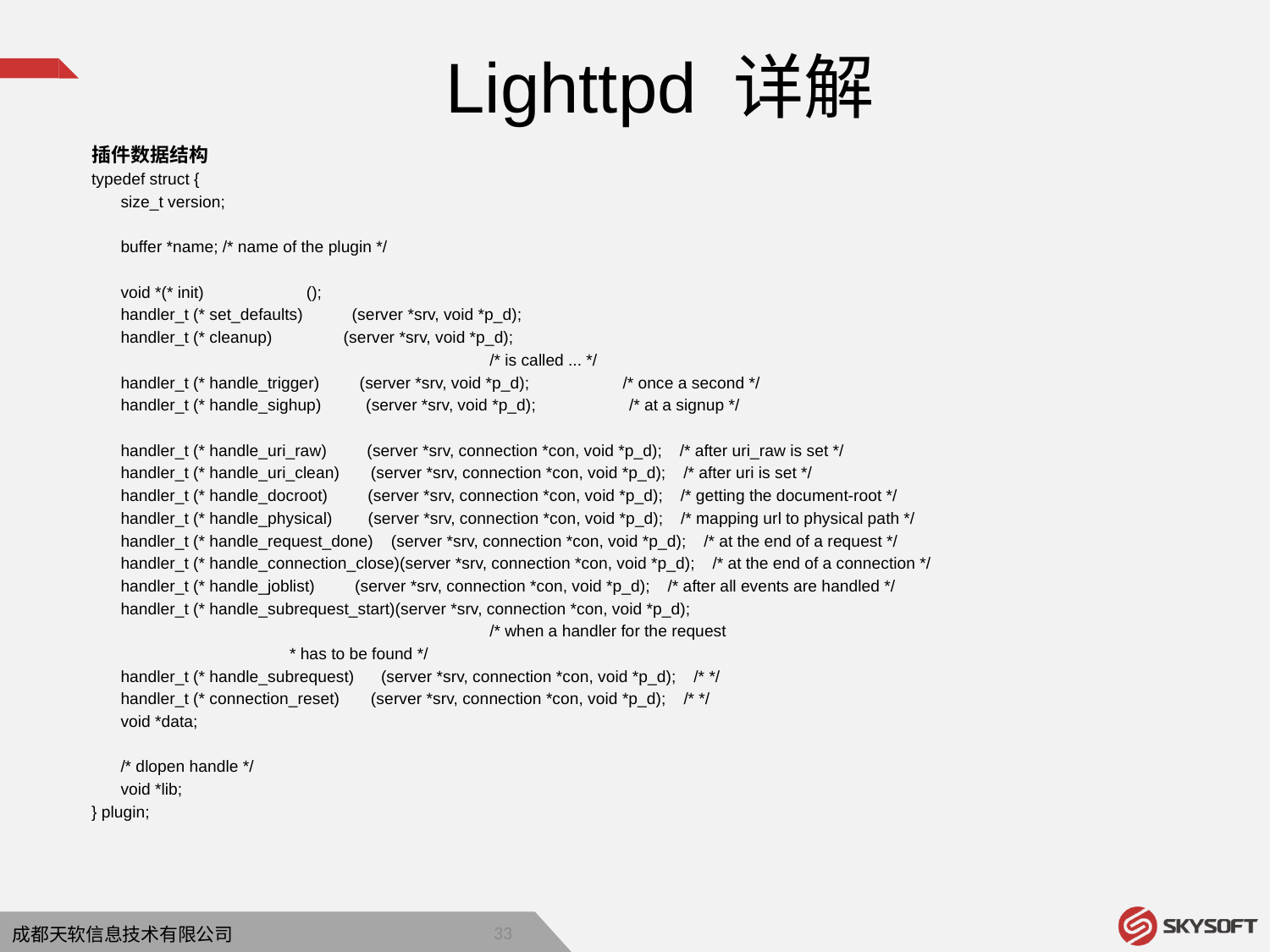

Lighttpd 详解

插件数据结构
typedef struct {
	size_t version;

	buffer *name; /* name of the plugin */

	void *(* init)                       ();
	handler_t (* set_defaults)           (server *srv, void *p_d);
	handler_t (* cleanup)                (server *srv, void *p_d);
	                                                                                   /* is called ... */
	handler_t (* handle_trigger)         (server *srv, void *p_d);                     /* once a second */
	handler_t (* handle_sighup)          (server *srv, void *p_d);                     /* at a signup */

	handler_t (* handle_uri_raw)         (server *srv, connection *con, void *p_d);    /* after uri_raw is set */
	handler_t (* handle_uri_clean)       (server *srv, connection *con, void *p_d);    /* after uri is set */
	handler_t (* handle_docroot)         (server *srv, connection *con, void *p_d);    /* getting the document-root */
	handler_t (* handle_physical)        (server *srv, connection *con, void *p_d);    /* mapping url to physical path */
	handler_t (* handle_request_done)    (server *srv, connection *con, void *p_d);    /* at the end of a request */
	handler_t (* handle_connection_close)(server *srv, connection *con, void *p_d);    /* at the end of a connection */
	handler_t (* handle_joblist)         (server *srv, connection *con, void *p_d);    /* after all events are handled */
	handler_t (* handle_subrequest_start)(server *srv, connection *con, void *p_d);
	                                                                                   /* when a handler for the request
											                                      * has to be found */
	handler_t (* handle_subrequest)      (server *srv, connection *con, void *p_d);    /* */
	handler_t (* connection_reset)       (server *srv, connection *con, void *p_d);    /* */
	void *data;

	/* dlopen handle */
	void *lib;
} plugin;
33